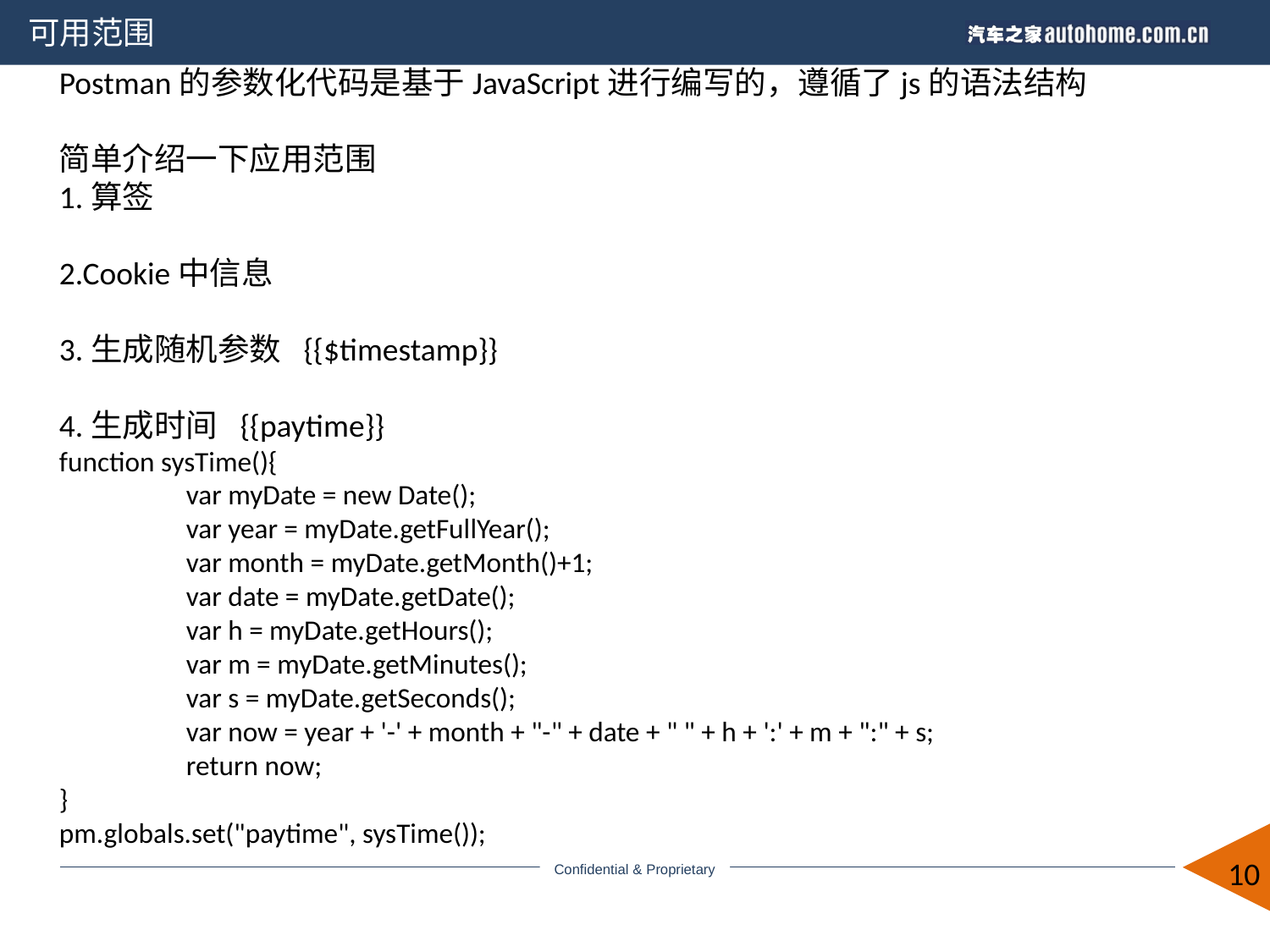

可用范围
Postman的参数化代码是基于JavaScript进行编写的，遵循了js的语法结构

简单介绍一下应用范围
1.算签

2.Cookie中信息

3.生成随机参数  {{$timestamp}}

4.生成时间  {{paytime}}
function sysTime(){
	var myDate = new Date();
	var year = myDate.getFullYear();
	var month = myDate.getMonth()+1;
	var date = myDate.getDate();
	var h = myDate.getHours();
	var m = myDate.getMinutes();
	var s = myDate.getSeconds();
	var now = year + '-' + month + "-" + date + " " + h + ':' + m + ":" + s;
	return now;
}
pm.globals.set("paytime", sysTime());
10